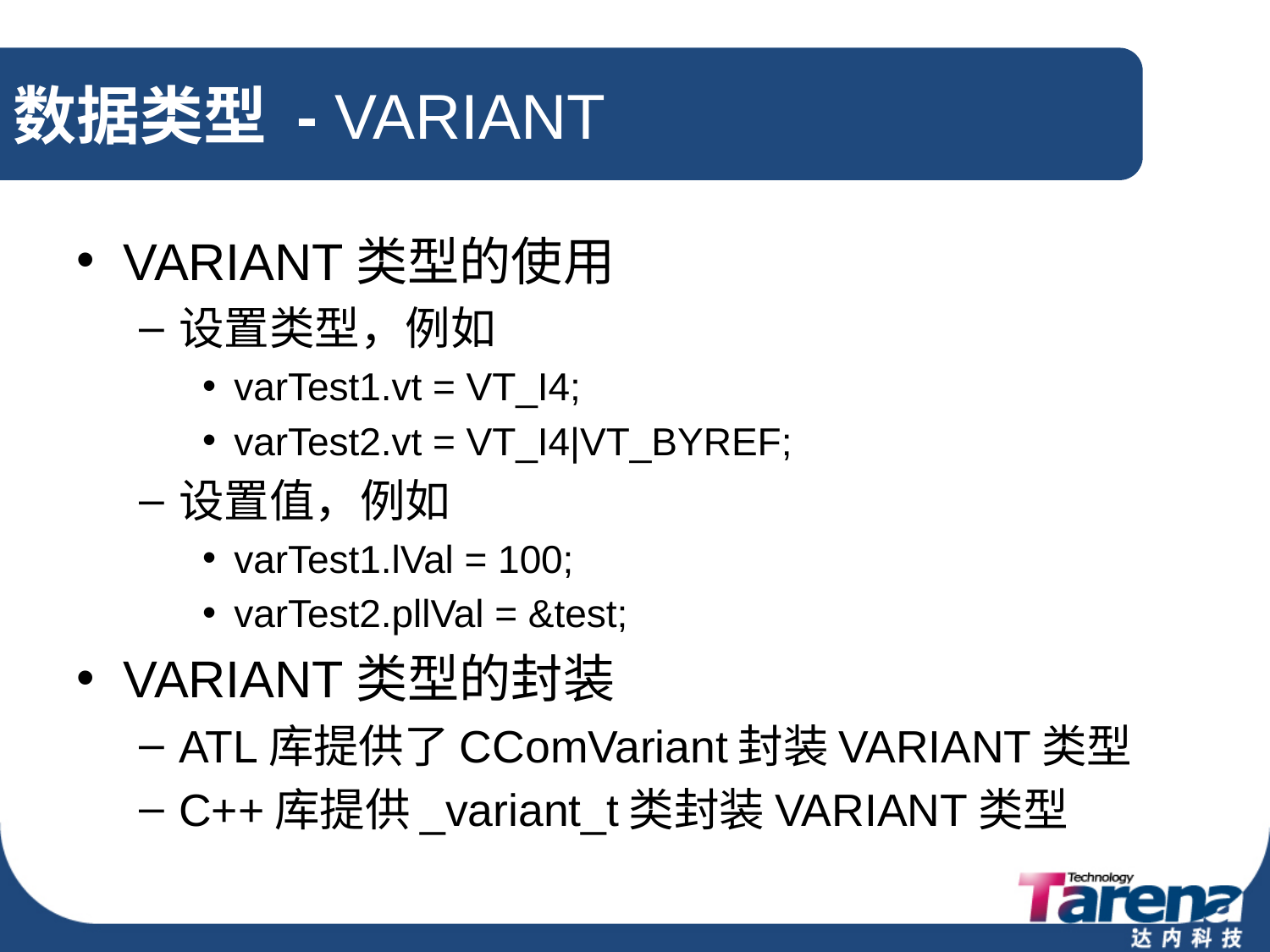

# 数据类型 - VARIANT
VARIANT类型的使用
设置类型，例如
varTest1.vt = VT_I4;
varTest2.vt = VT_I4|VT_BYREF;
设置值，例如
varTest1.lVal = 100;
varTest2.pllVal = &test;
VARIANT类型的封装
ATL库提供了CComVariant封装VARIANT类型
C++库提供_variant_t类封装VARIANT类型